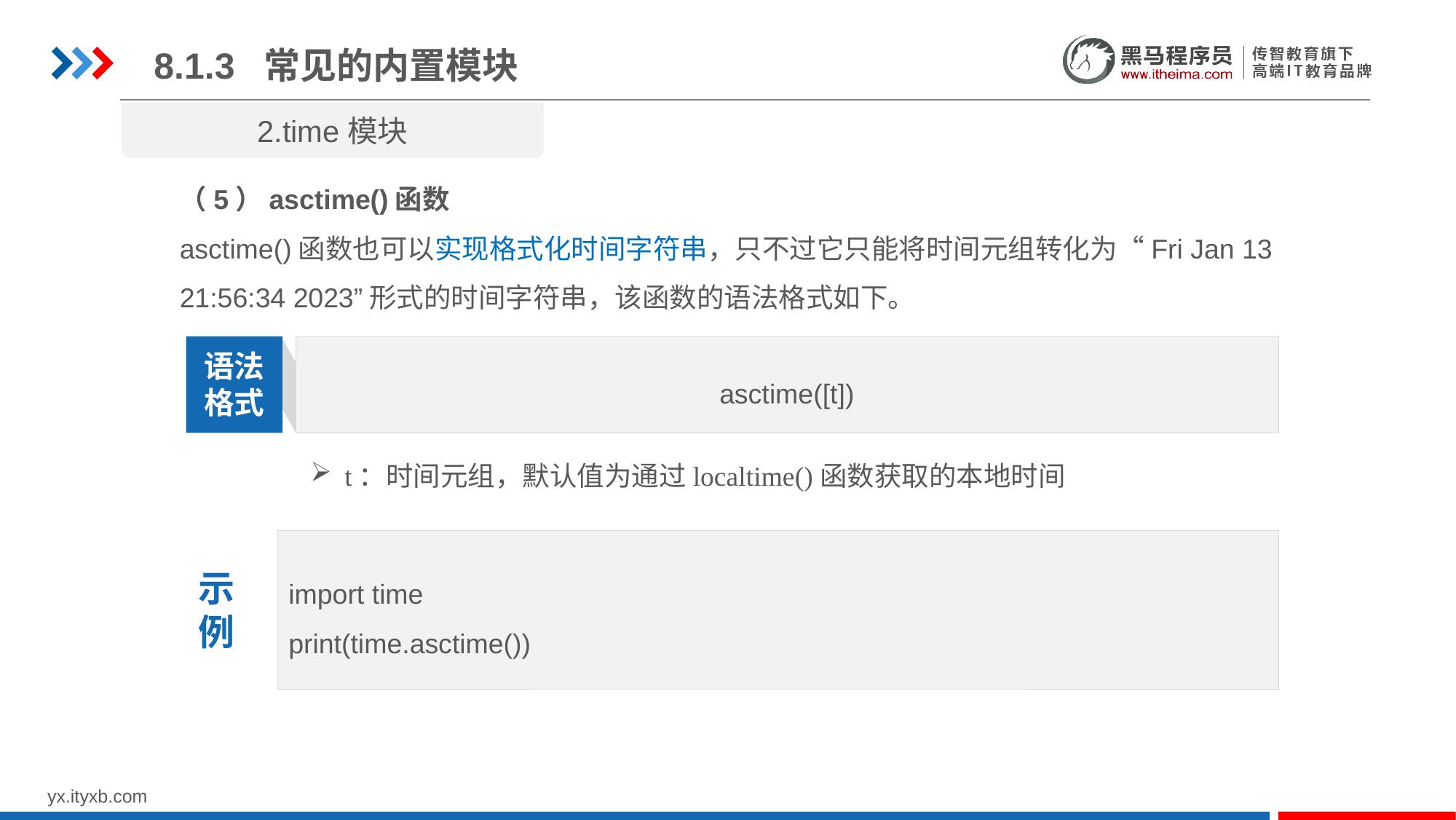

8.1.3  常见的内置模块

2.time模块
（5）asctime()函数
asctime()函数也可以实现格式化时间字符串，只不过它只能将时间元组转化为“Fri Jan 13 21:56:34 2023”形式的时间字符串，该函数的语法格式如下。

asctime([t])

语法
格式
t：时间元组，默认值为通过localtime()函数获取的本地时间
import time
print(time.asctime())
示
例